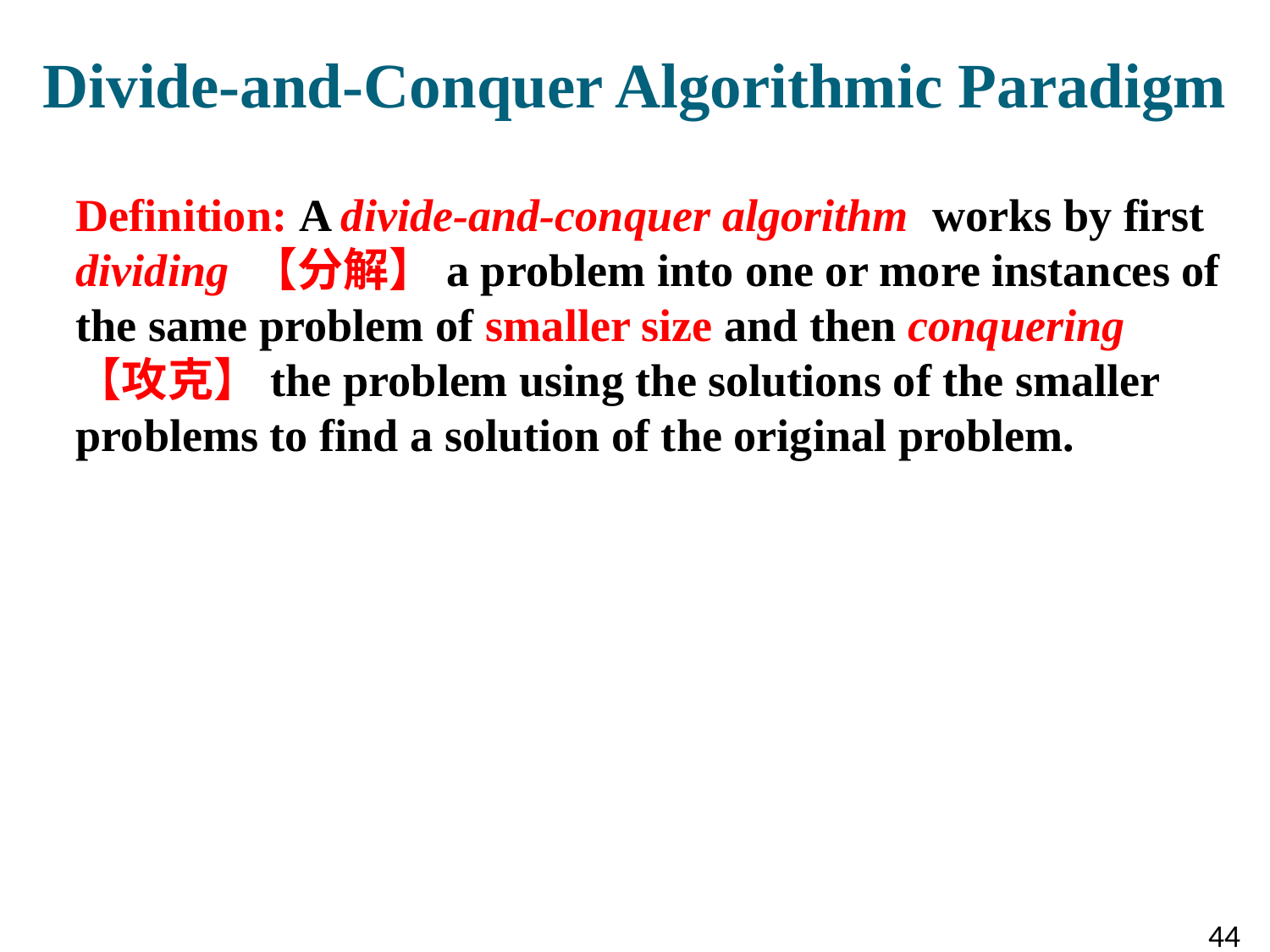

# Divide-and-Conquer Algorithmic Paradigm
Definition: A divide-and-conquer algorithm  works by first  dividing 【分解】a problem into one or more instances of the same problem of smaller size and then conquering 【攻克】the problem using the solutions of the smaller problems to find a solution of the original problem.